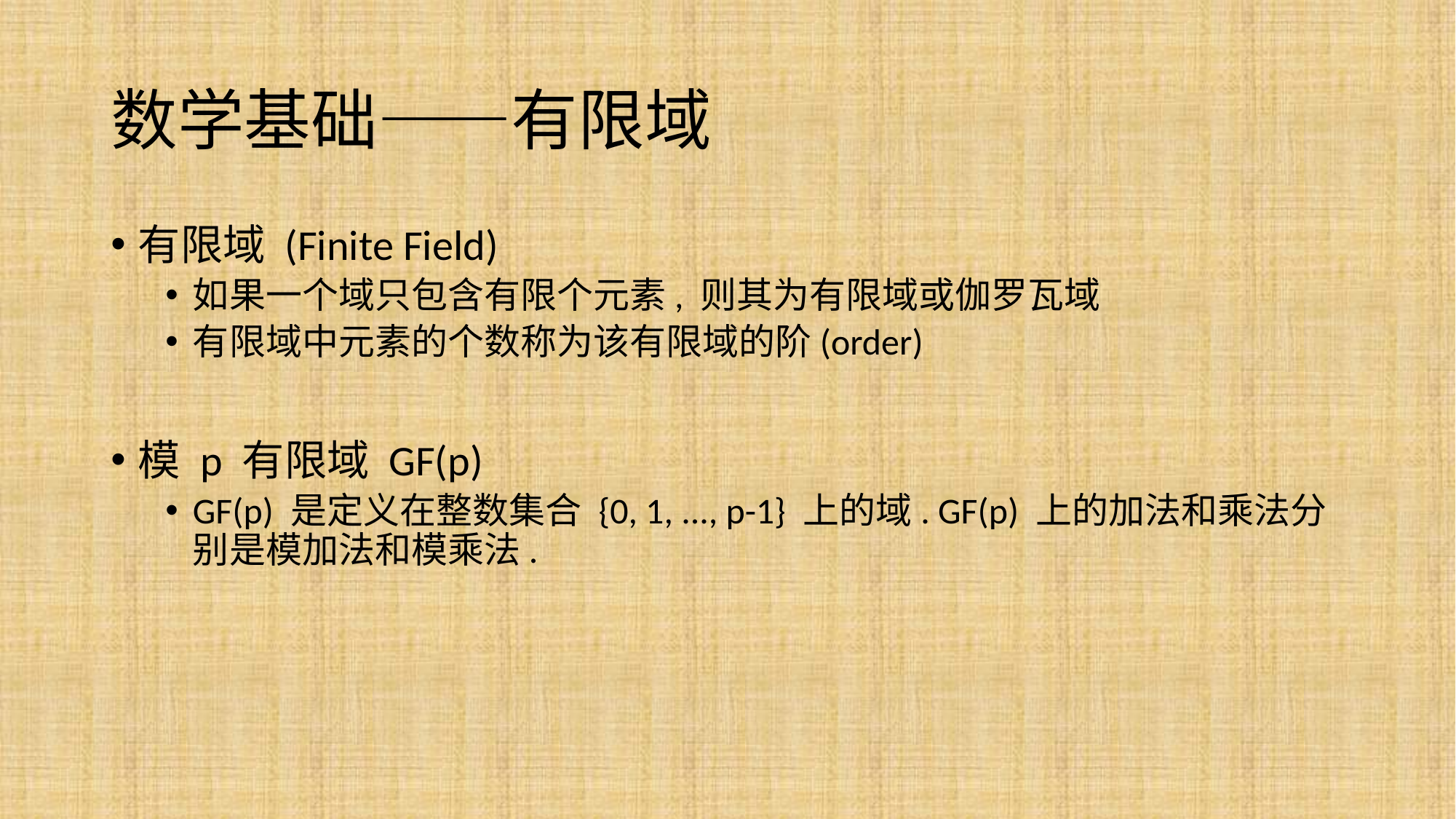

# 数学基础——有限域
有限域 (Finite Field)
如果一个域只包含有限个元素, 则其为有限域或伽罗瓦域
有限域中元素的个数称为该有限域的阶(order)

模 p 有限域 GF(p)
GF(p) 是定义在整数集合 {0, 1, ..., p-1} 上的域. GF(p) 上的加法和乘法分别是模加法和模乘法.